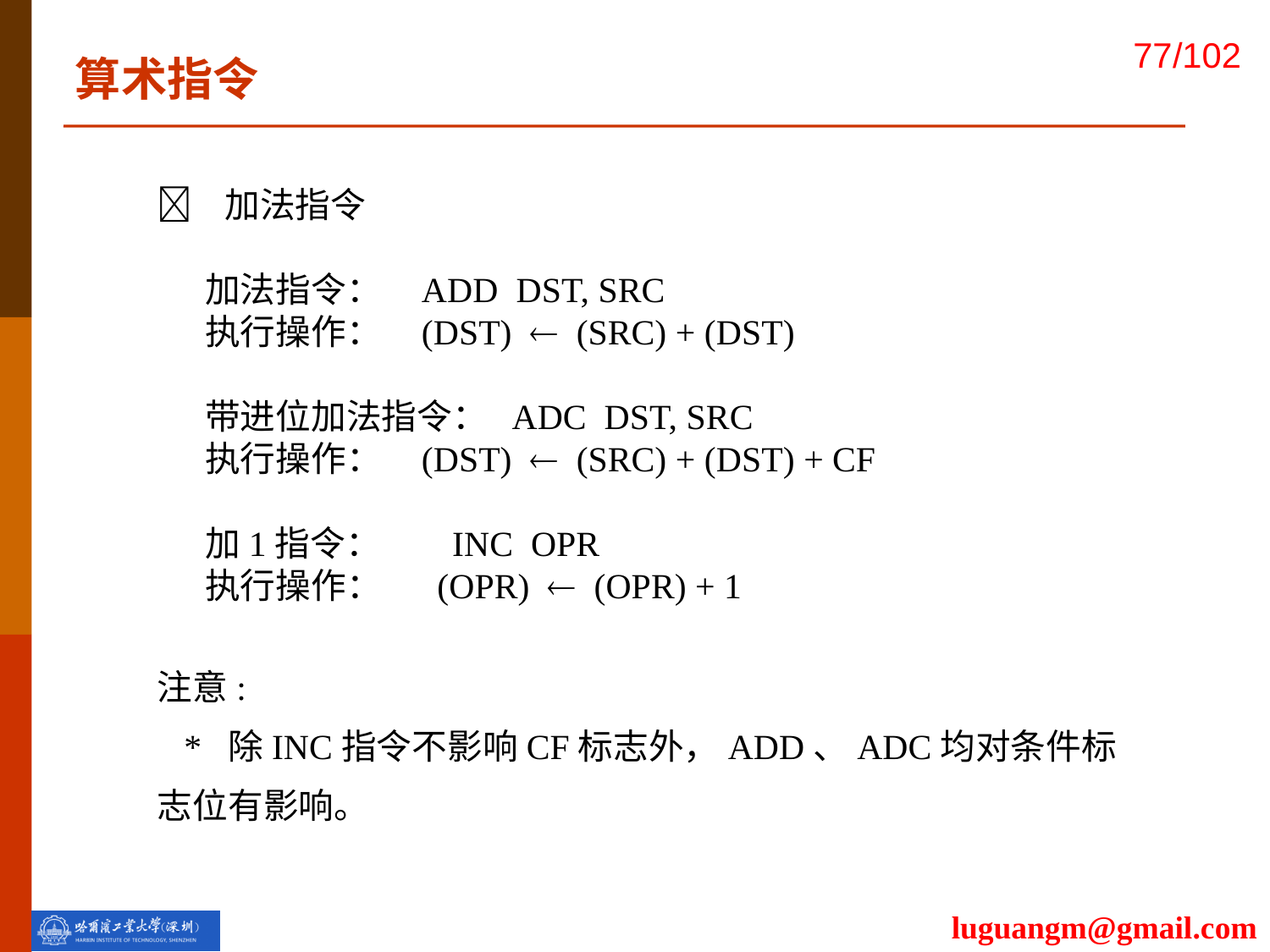

算术指令
•   加法指令

     加法指令：    ADD  DST, SRC
     执行操作：    (DST)  ←  (SRC) + (DST)

     带进位加法指令：  ADC  DST, SRC
     执行操作：    (DST)  ←  (SRC) + (DST) + CF

     加1指令：        INC  OPR
     执行操作：      (OPR)  ←  (OPR) + 1

注意:
   *  除INC指令不影响CF标志外，ADD、ADC均对条件标志位有影响。